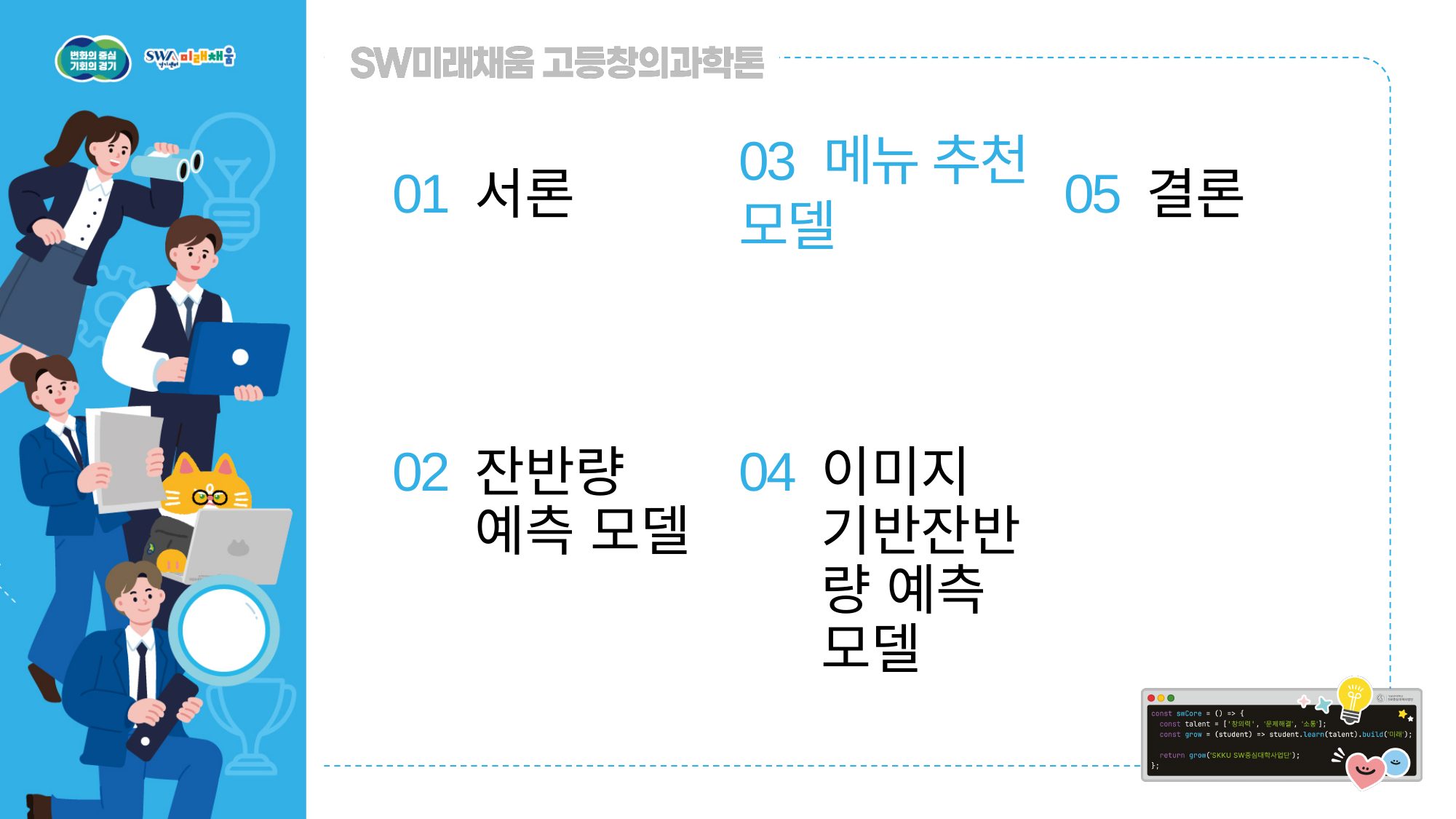

01
서론
03 메뉴 추천 모델

05
결론
02
잔반량 예측 모델
04
이미지 기반잔반량 예측 모델